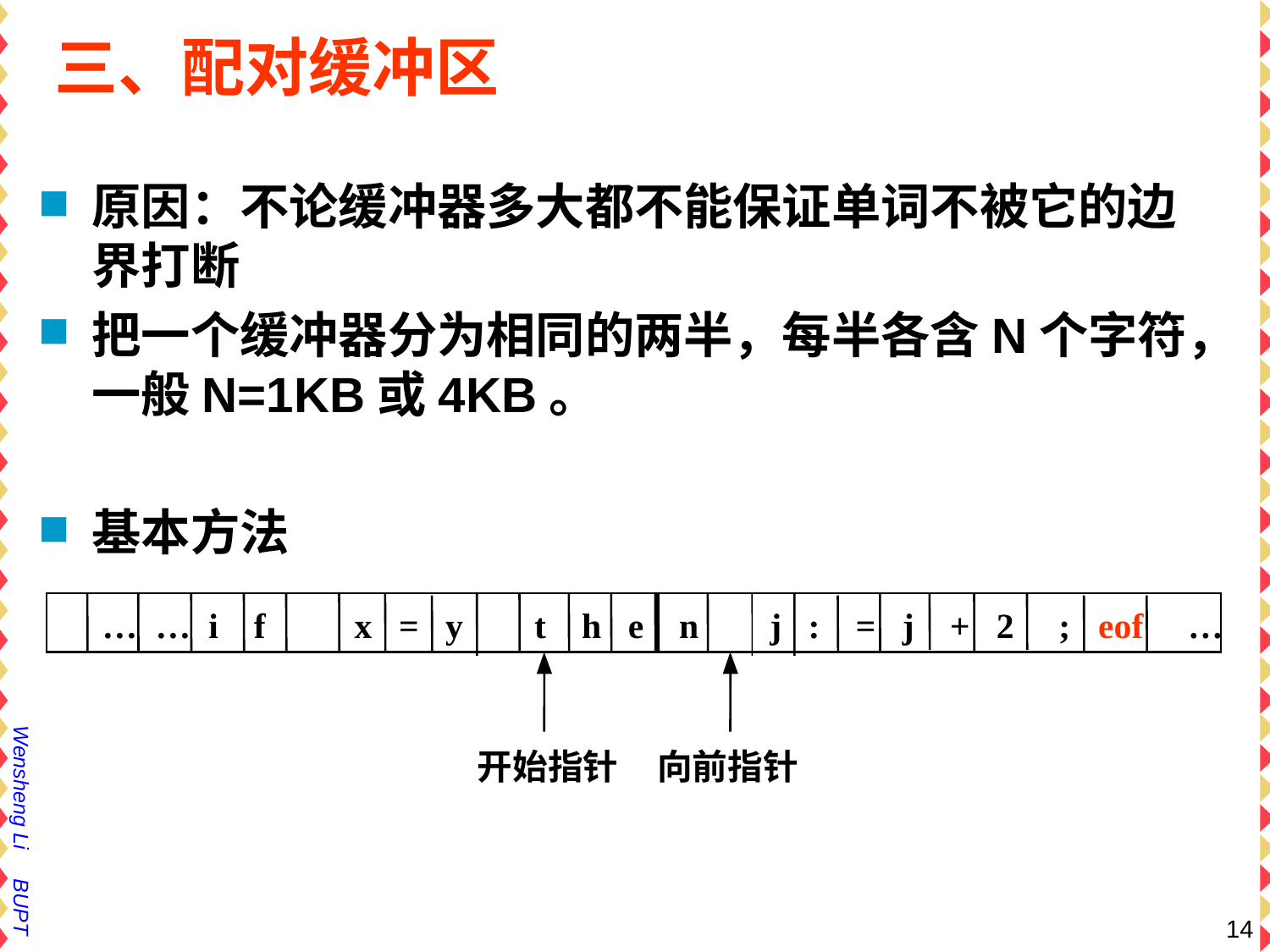

三、配对缓冲区
原因：不论缓冲器多大都不能保证单词不被它的边界打断
把一个缓冲器分为相同的两半，每半各含N个字符，一般N=1KB或4KB。

基本方法

    …  …  i    f          x   =   y        t    h   e    n        j   :    =   j    +   2     ;   eof     …

开始指针
向前指针
14